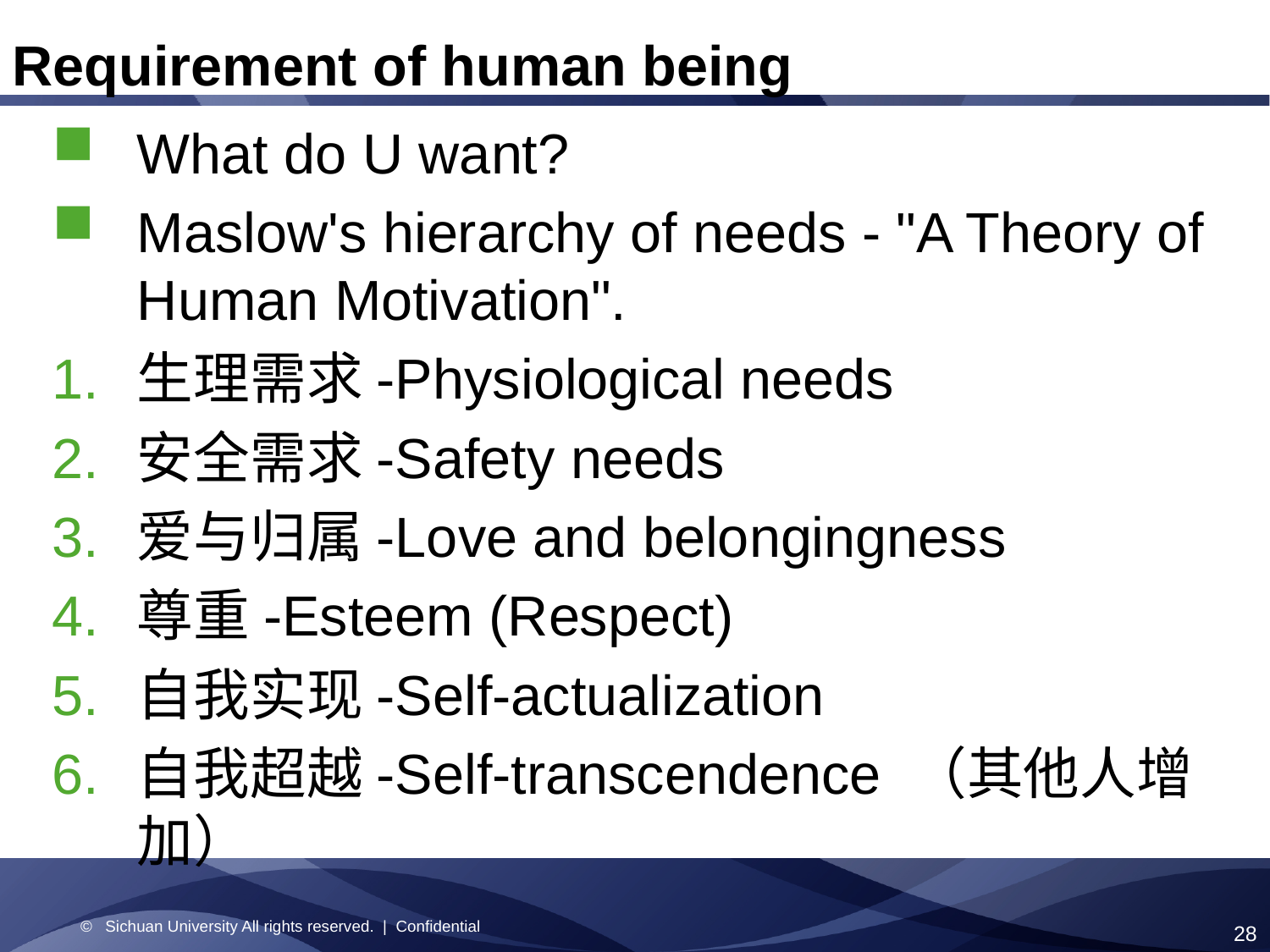

Requirement of human being
What do U want?
Maslow's hierarchy of needs - "A Theory of Human Motivation".
生理需求-Physiological needs
安全需求-Safety needs
爱与归属-Love and belongingness
尊重-Esteem (Respect)
自我实现-Self-actualization
自我超越-Self-transcendence （其他人增加）
©   Sichuan University All rights reserved.  |  Confidential
28